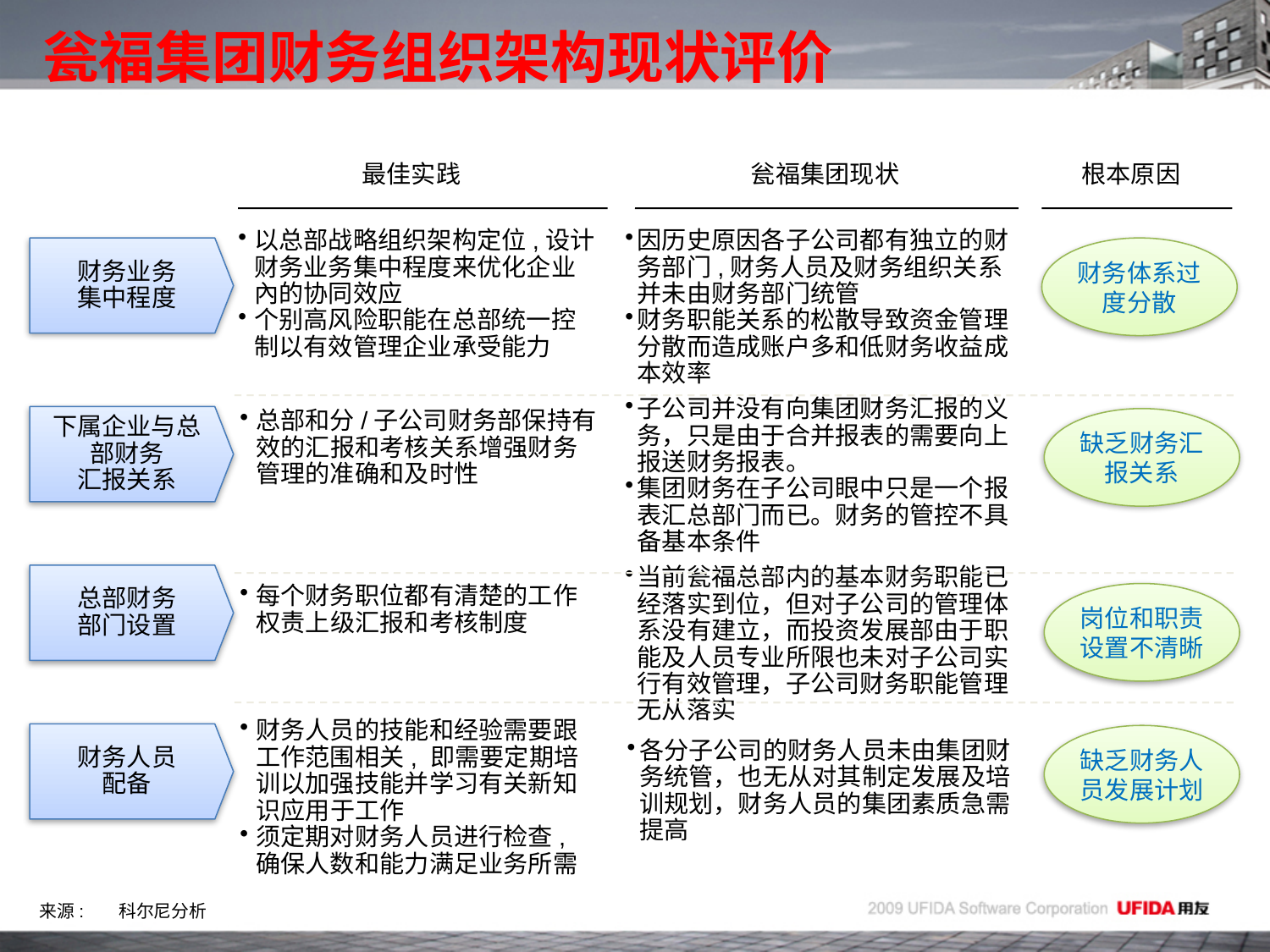

# 瓮福集团财务组织架构现状评价
最佳实践
瓮福集团现状
根本原因

以总部战略组织架构定位,设计财务业务集中程度来优化企业內的协同效应
个别高风险职能在总部统一控制以有效管理企业承受能力
因历史原因各子公司都有独立的财务部门,财务人员及财务组织关系并未由财务部门统管
财务职能关系的松散导致资金管理分散而造成账户多和低财务收益成本效率
财务业务
集中程度
财务体系过度分散

子公司并没有向集团财务汇报的义务，只是由于合并报表的需要向上报送财务报表。
集团财务在子公司眼中只是一个报表汇总部门而已。财务的管控不具备基本条件
下属企业与总部财务
汇报关系
总部和分/子公司财务部保持有效的汇报和考核关系增强财务管理的准确和及时性
缺乏财务汇报关系
总部财务
部门设置
当前瓮福总部内的基本财务职能已经落实到位，但对子公司的管理体系没有建立，而投资发展部由于职能及人员专业所限也未对子公司实行有效管理，子公司财务职能管理无从落实

每个财务职位都有清楚的工作权责上级汇报和考核制度
岗位和职责设置不清晰

财务人员的技能和经验需要跟工作范围相关, 即需要定期培训以加强技能并学习有关新知识应用于工作
须定期对财务人员进行检查, 确保人数和能力满足业务所需
财务人员
配备
缺乏财务人员发展计划
各分子公司的财务人员未由集团财务统管，也无从对其制定发展及培训规划，财务人员的集团素质急需提高
来源:	科尔尼分析